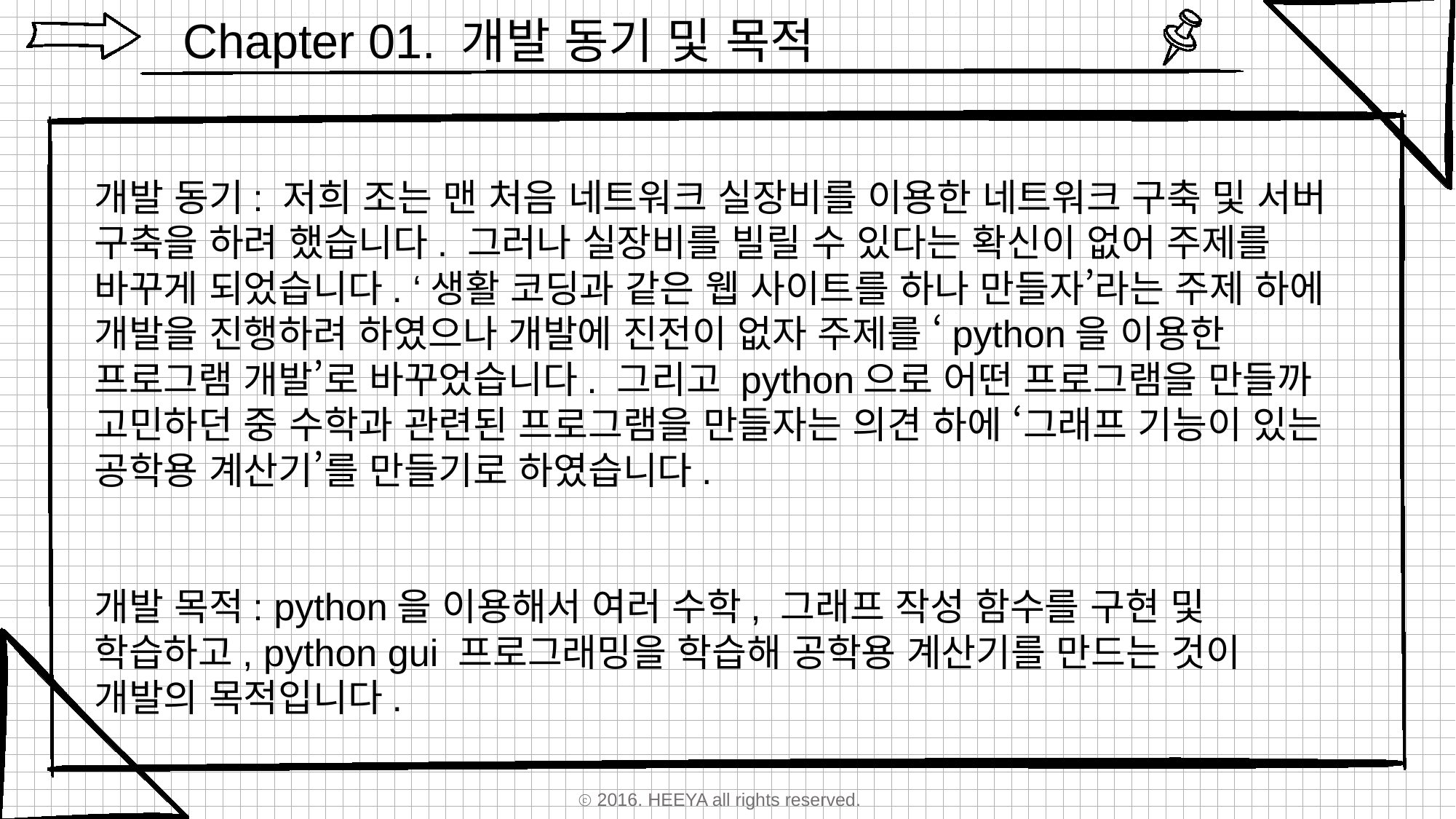

Chapter 01. 개발 동기 및 목적

개발 동기: 저희 조는 맨 처음 네트워크 실장비를 이용한 네트워크 구축 및 서버 구축을 하려 했습니다. 그러나 실장비를 빌릴 수 있다는 확신이 없어 주제를 바꾸게 되었습니다. ‘생활 코딩과 같은 웹 사이트를 하나 만들자’라는 주제 하에 개발을 진행하려 하였으나 개발에 진전이 없자 주제를 ‘python을 이용한 프로그램 개발’로 바꾸었습니다. 그리고 python으로 어떤 프로그램을 만들까 고민하던 중 수학과 관련된 프로그램을 만들자는 의견 하에 ‘그래프 기능이 있는 공학용 계산기’를 만들기로 하였습니다.

개발 목적: python을 이용해서 여러 수학, 그래프 작성 함수를 구현 및 학습하고, python gui 프로그래밍을 학습해 공학용 계산기를 만드는 것이 개발의 목적입니다.